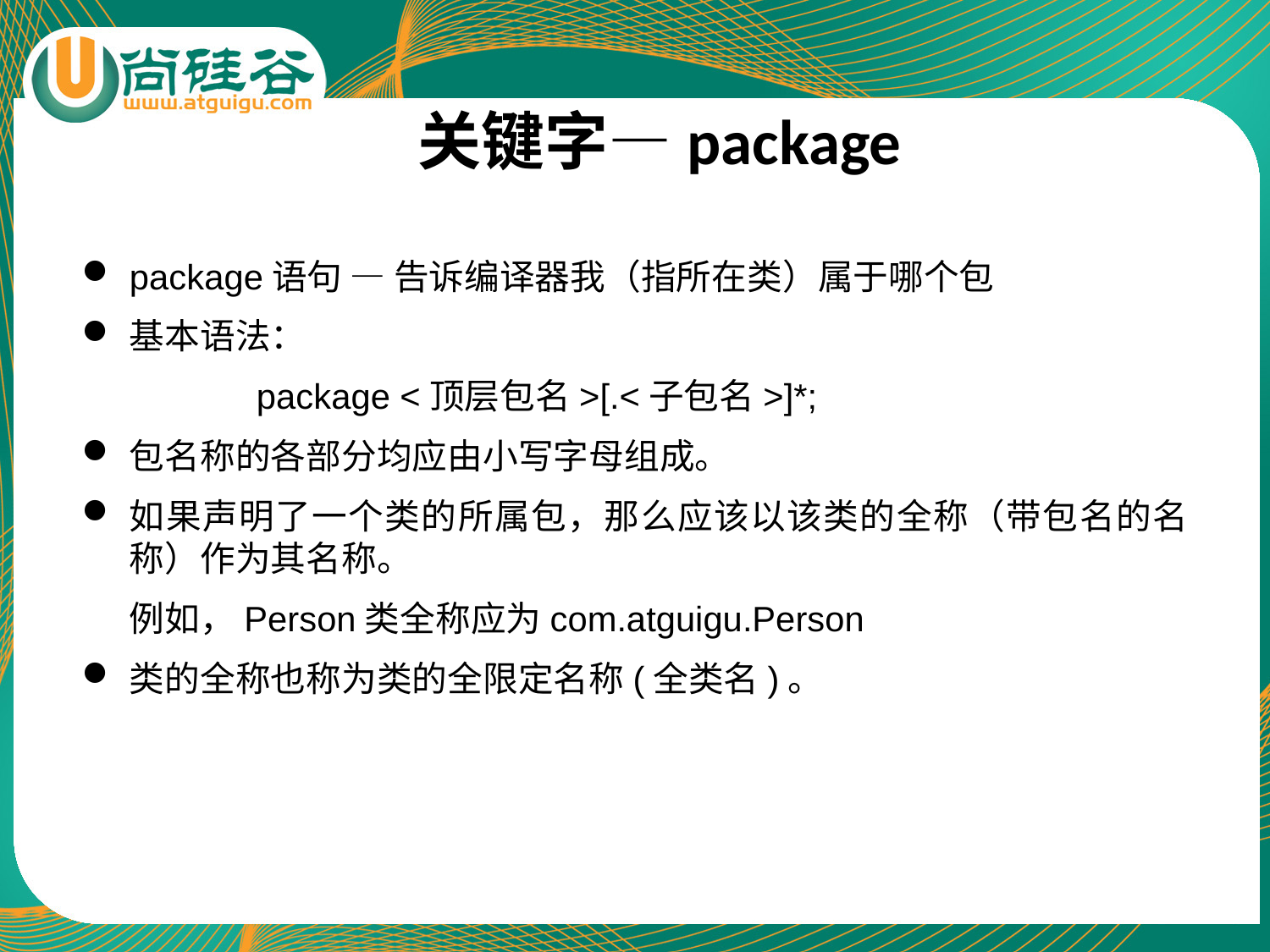

关键字—package
package语句 — 告诉编译器我（指所在类）属于哪个包
基本语法：
		package <顶层包名>[.<子包名>]*;
包名称的各部分均应由小写字母组成。
如果声明了一个类的所属包，那么应该以该类的全称（带包名的名称）作为其名称。
	例如，Person类全称应为com.atguigu.Person
类的全称也称为类的全限定名称(全类名)。